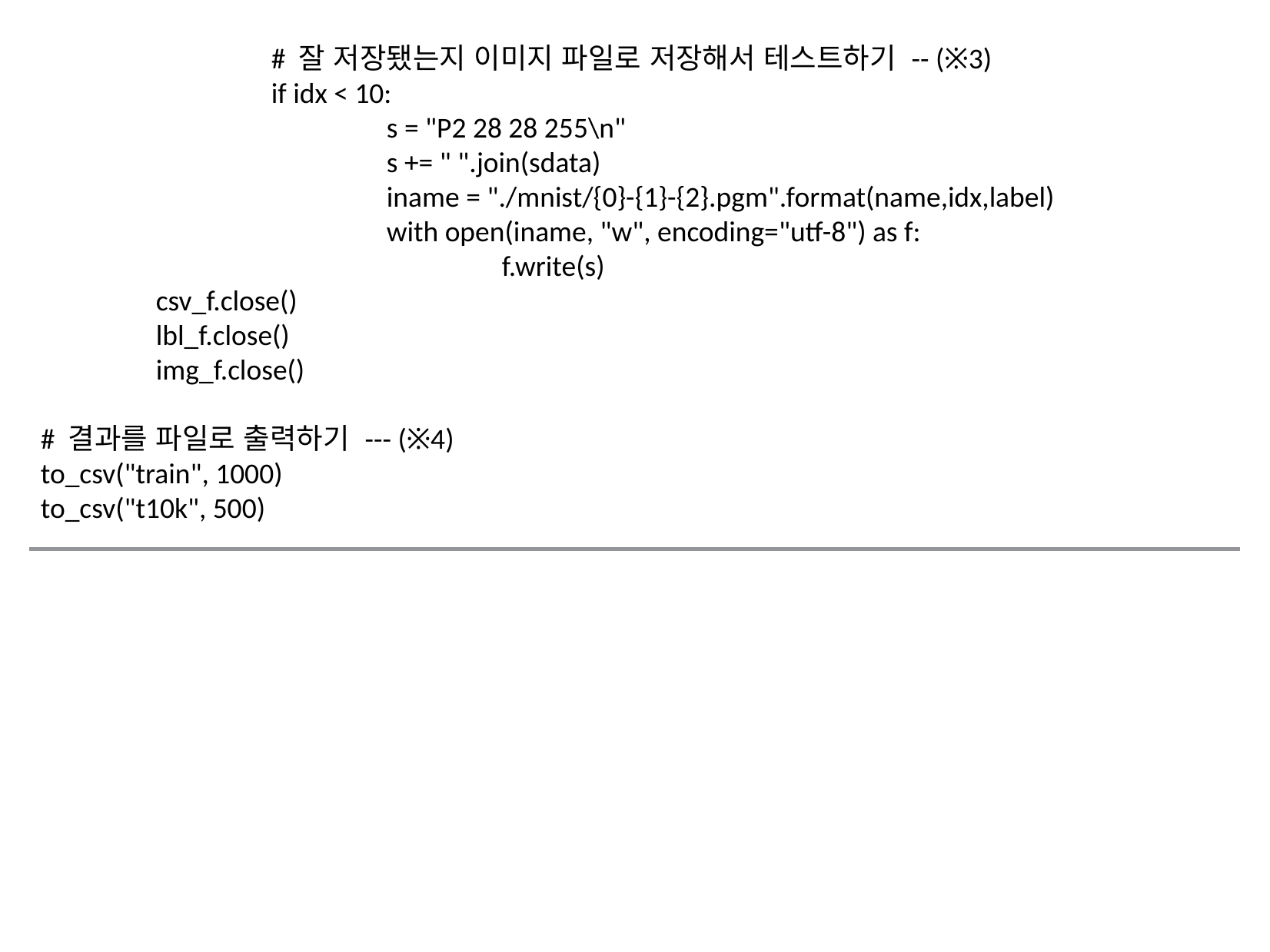

# 잘 저장됐는지 이미지 파일로 저장해서 테스트하기 -- (※3)
		if idx < 10:
			s = "P2 28 28 255\n"
			s += " ".join(sdata)
			iname = "./mnist/{0}-{1}-{2}.pgm".format(name,idx,label)
			with open(iname, "w", encoding="utf-8") as f:
				f.write(s)
	csv_f.close()
	lbl_f.close()
	img_f.close()

# 결과를 파일로 출력하기 --- (※4)
to_csv("train", 1000)
to_csv("t10k", 500)